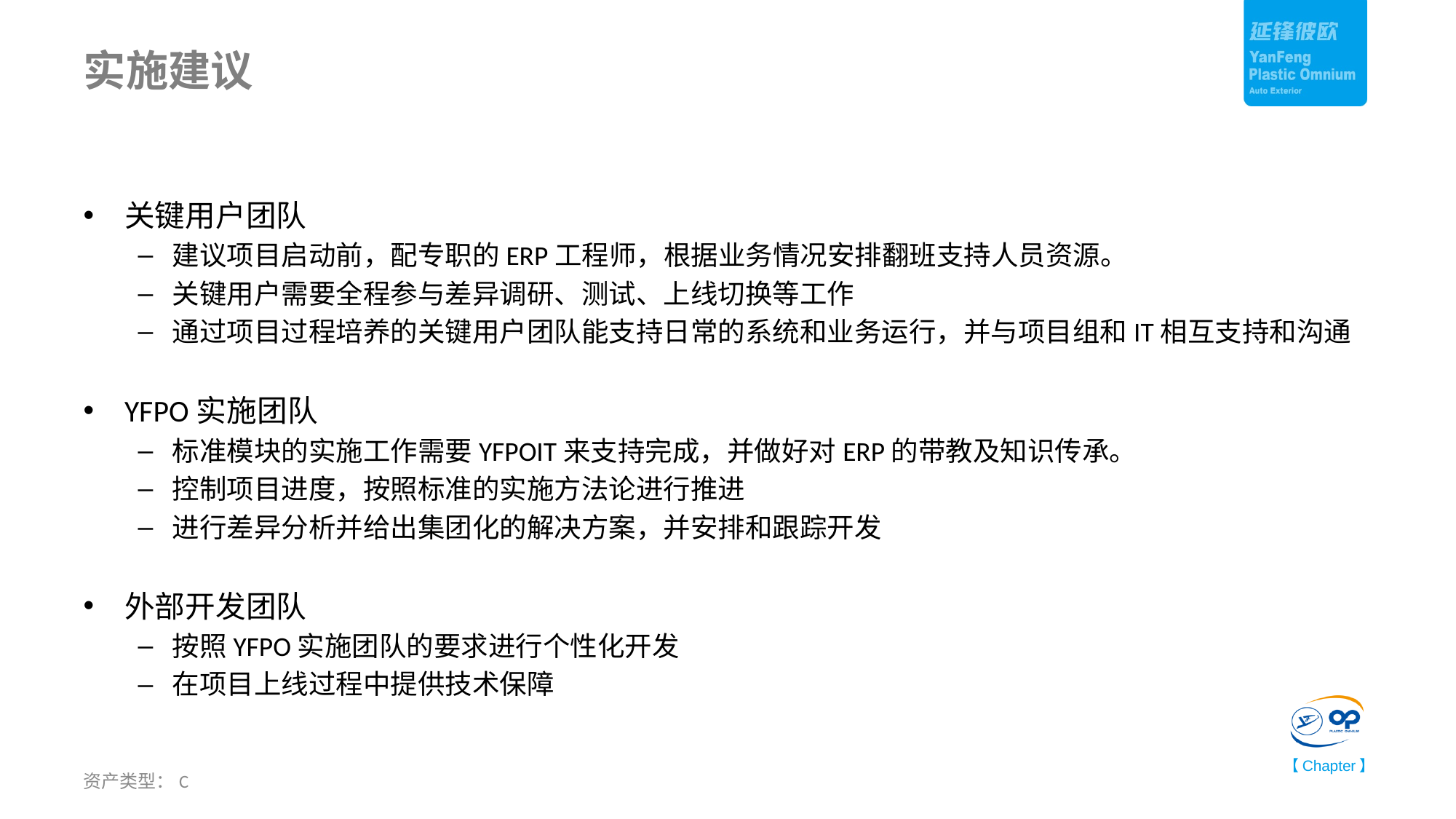

# 实施建议
关键用户团队
建议项目启动前，配专职的ERP工程师，根据业务情况安排翻班支持人员资源。
关键用户需要全程参与差异调研、测试、上线切换等工作
通过项目过程培养的关键用户团队能支持日常的系统和业务运行，并与项目组和IT相互支持和沟通

YFPO实施团队
标准模块的实施工作需要YFPOIT来支持完成，并做好对ERP的带教及知识传承。
控制项目进度，按照标准的实施方法论进行推进
进行差异分析并给出集团化的解决方案，并安排和跟踪开发

外部开发团队
按照YFPO实施团队的要求进行个性化开发
在项目上线过程中提供技术保障

资产类型：C